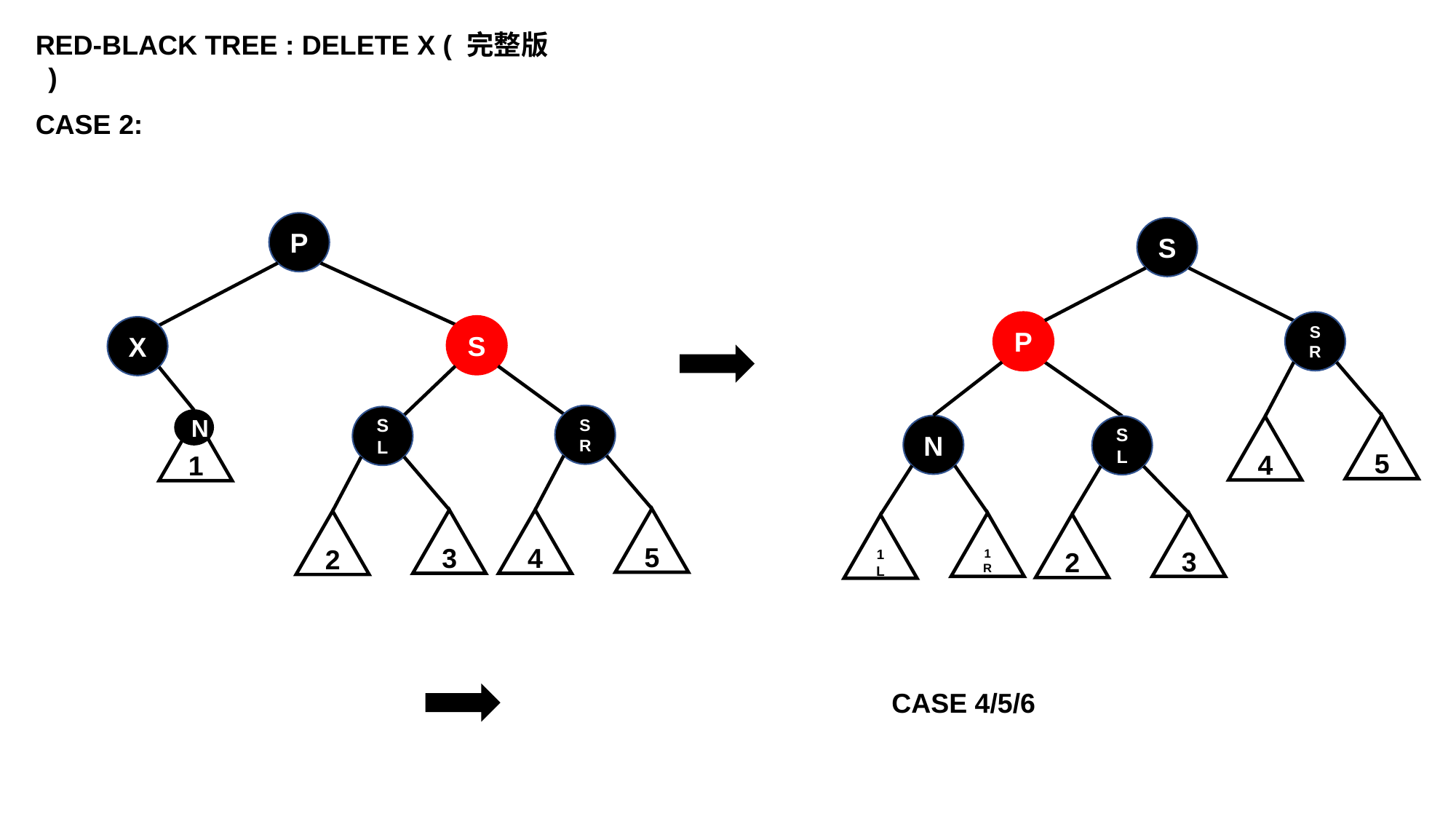

RED-BLACK TREE : DELETE X ( 完整版 )

CASE 2:
P
S
P
SR
S
X

SR
SL
N
5
N
SL
4
1
5
3
4
2
1R
3
2
1L
CASE 4/5/6